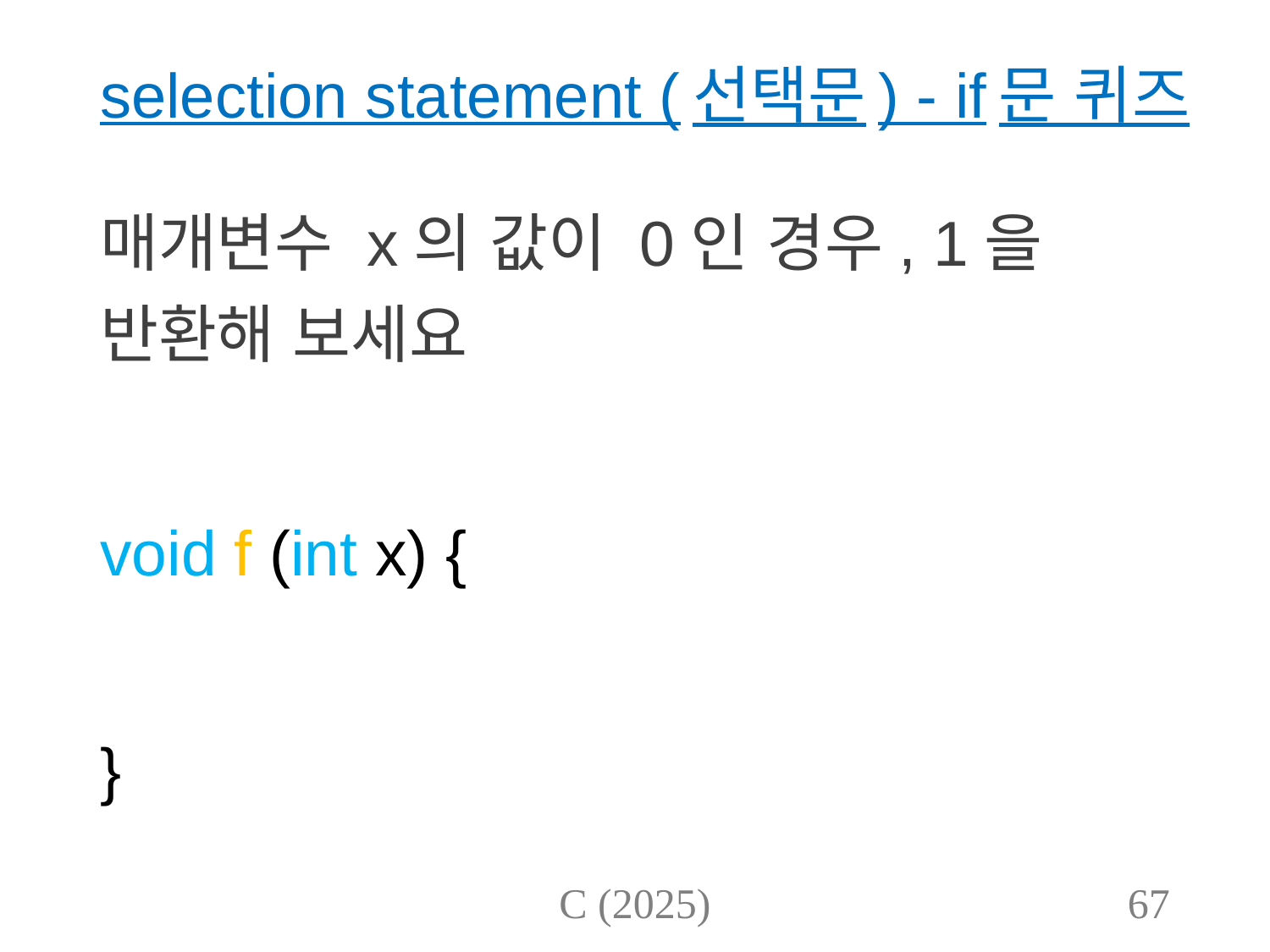

# selection statement (선택문) - if문 퀴즈
매개변수 x의 값이 0인 경우, 1을 반환해 보세요

void f (int x) {

}
C (2025)
67